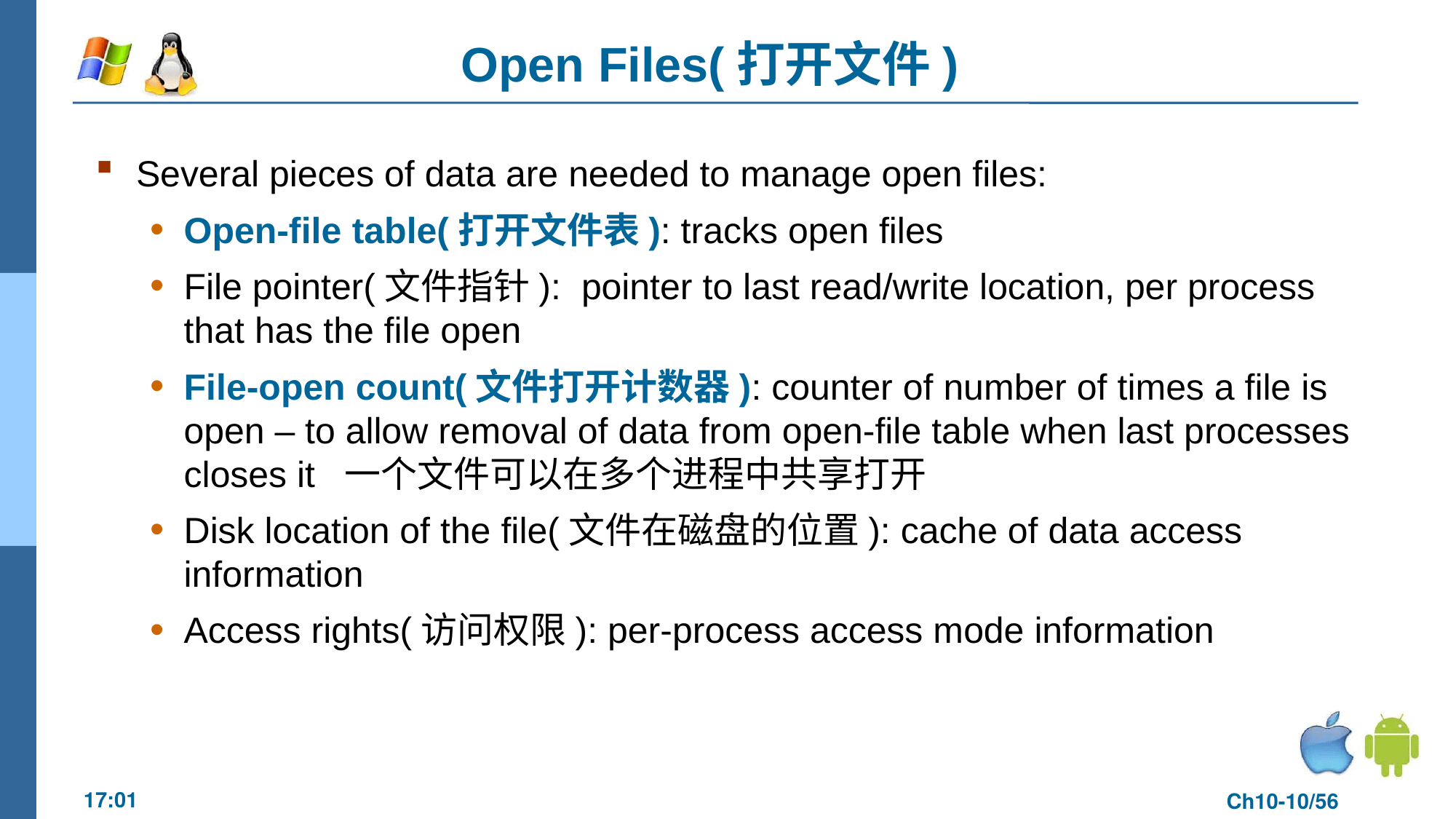

# Open Files(打开文件)
Several pieces of data are needed to manage open files:
Open-file table(打开文件表): tracks open files
File pointer(文件指针):  pointer to last read/write location, per process that has the file open
File-open count(文件打开计数器): counter of number of times a file is open – to allow removal of data from open-file table when last processes closes it  一个文件可以在多个进程中共享打开
Disk location of the file(文件在磁盘的位置): cache of data access information
Access rights(访问权限): per-process access mode information